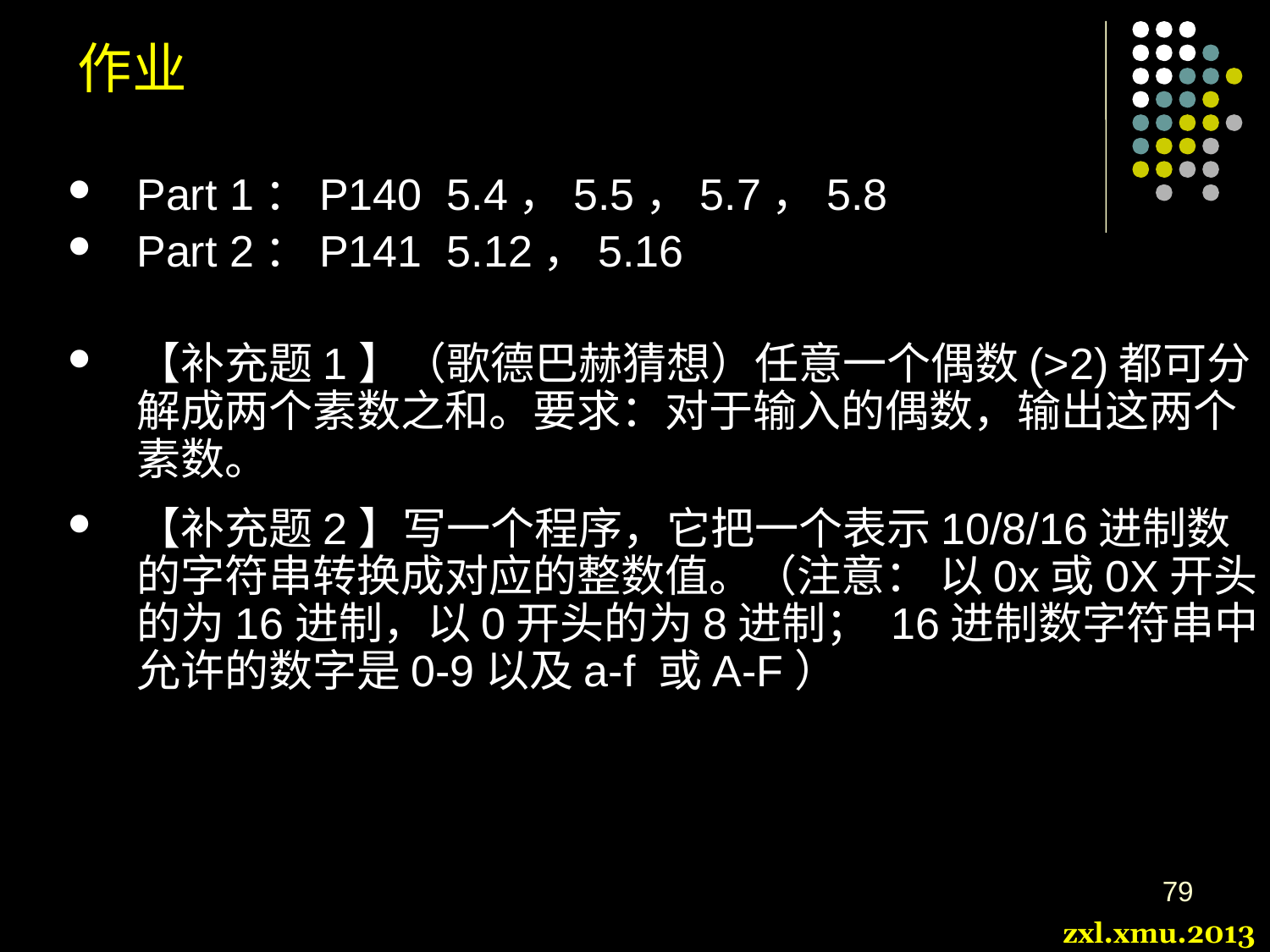

# 作业
Part 1：P140  5.4，5.5，5.7，5.8
Part 2：P141  5.12，5.16

【补充题1】（歌德巴赫猜想）任意一个偶数(>2)都可分解成两个素数之和。要求：对于输入的偶数，输出这两个素数。
【补充题2】写一个程序，它把一个表示10/8/16进制数的字符串转换成对应的整数值。（注意： 以0x或0X开头的为16进制，以0开头的为8进制； 16进制数字符串中允许的数字是0-9以及a-f 或A-F）
79